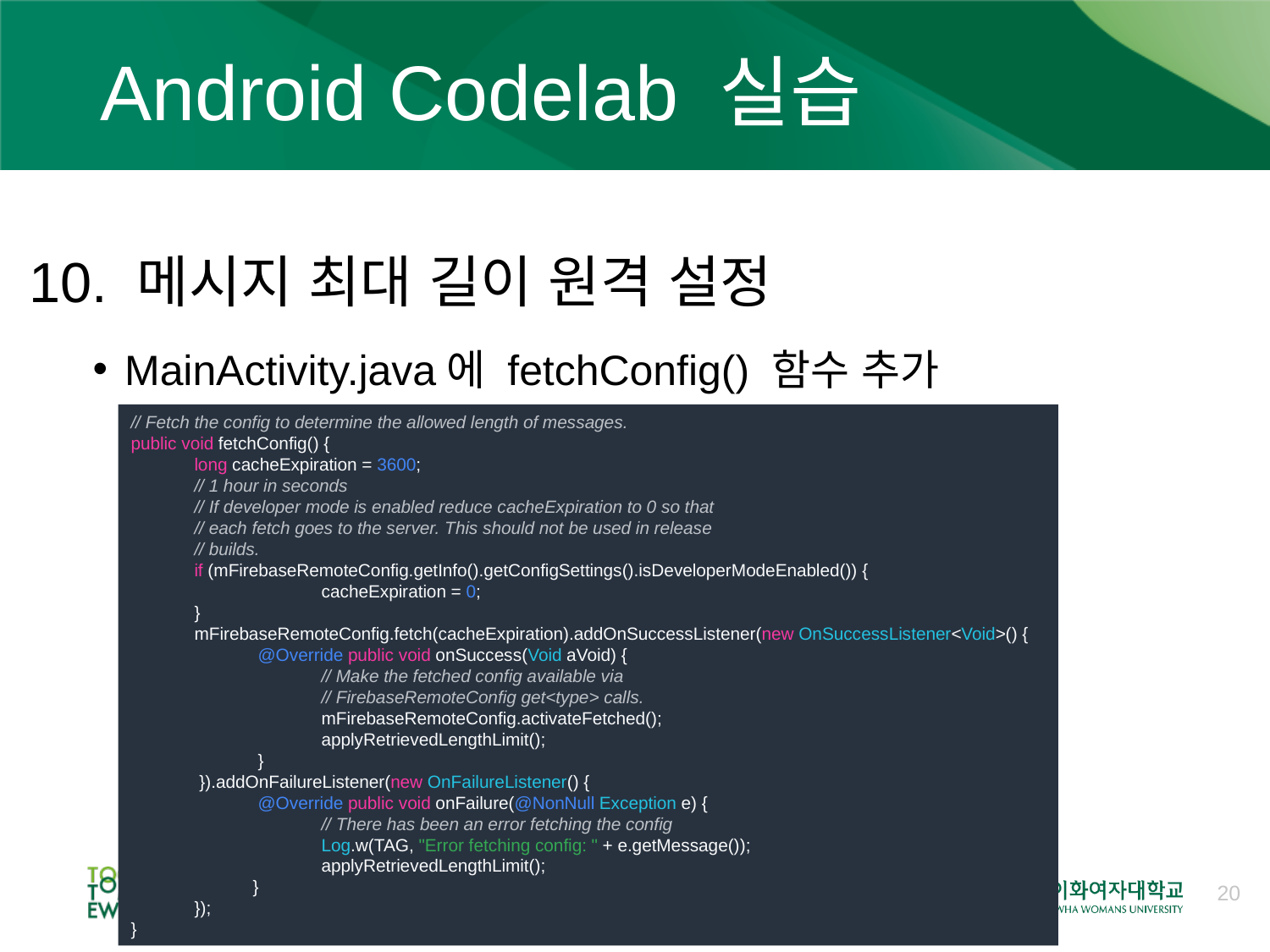

# Android Codelab 실습
10. 메시지 최대 길이 원격 설정
MainActivity.java에 fetchConfig() 함수 추가
// Fetch the config to determine the allowed length of messages.
public void fetchConfig() {
long cacheExpiration = 3600;
// 1 hour in seconds
// If developer mode is enabled reduce cacheExpiration to 0 so that
// each fetch goes to the server. This should not be used in release
// builds.
if (mFirebaseRemoteConfig.getInfo().getConfigSettings().isDeveloperModeEnabled()) {
	cacheExpiration = 0;
}
mFirebaseRemoteConfig.fetch(cacheExpiration).addOnSuccessListener(new OnSuccessListener<Void>() {
@Override public void onSuccess(Void aVoid) {
// Make the fetched config available via
// FirebaseRemoteConfig get<type> calls.
mFirebaseRemoteConfig.activateFetched();
applyRetrievedLengthLimit();
}
 }).addOnFailureListener(new OnFailureListener() {
@Override public void onFailure(@NonNull Exception e) {
// There has been an error fetching the config
Log.w(TAG, "Error fetching config: " + e.getMessage());
applyRetrievedLengthLimit();
            }
});
}
20